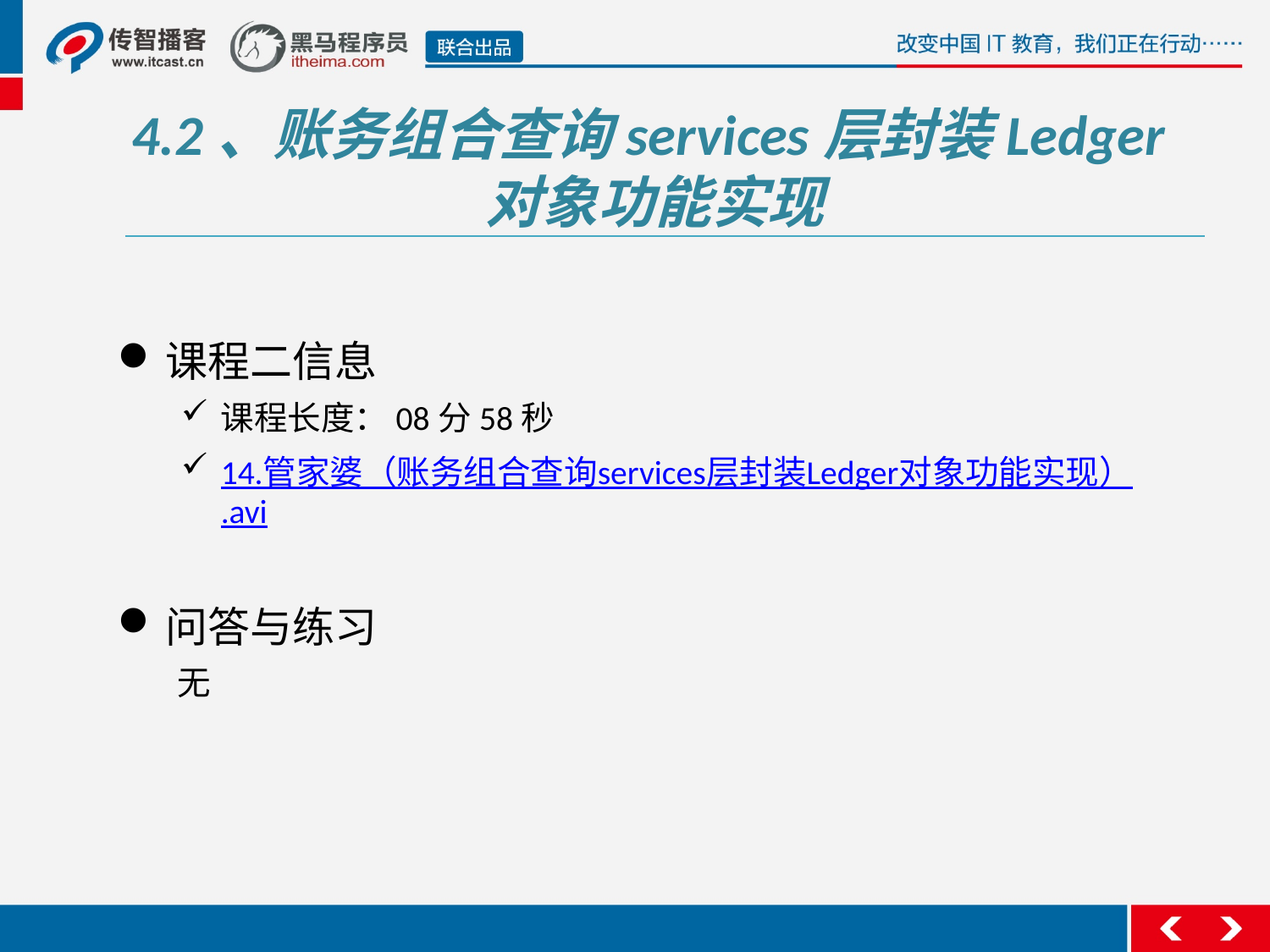

4.2、账务组合查询services层封装Ledger对象功能实现

课程二信息
课程长度：08分58秒
14.管家婆（账务组合查询services层封装Ledger对象功能实现）.avi

问答与练习
       无